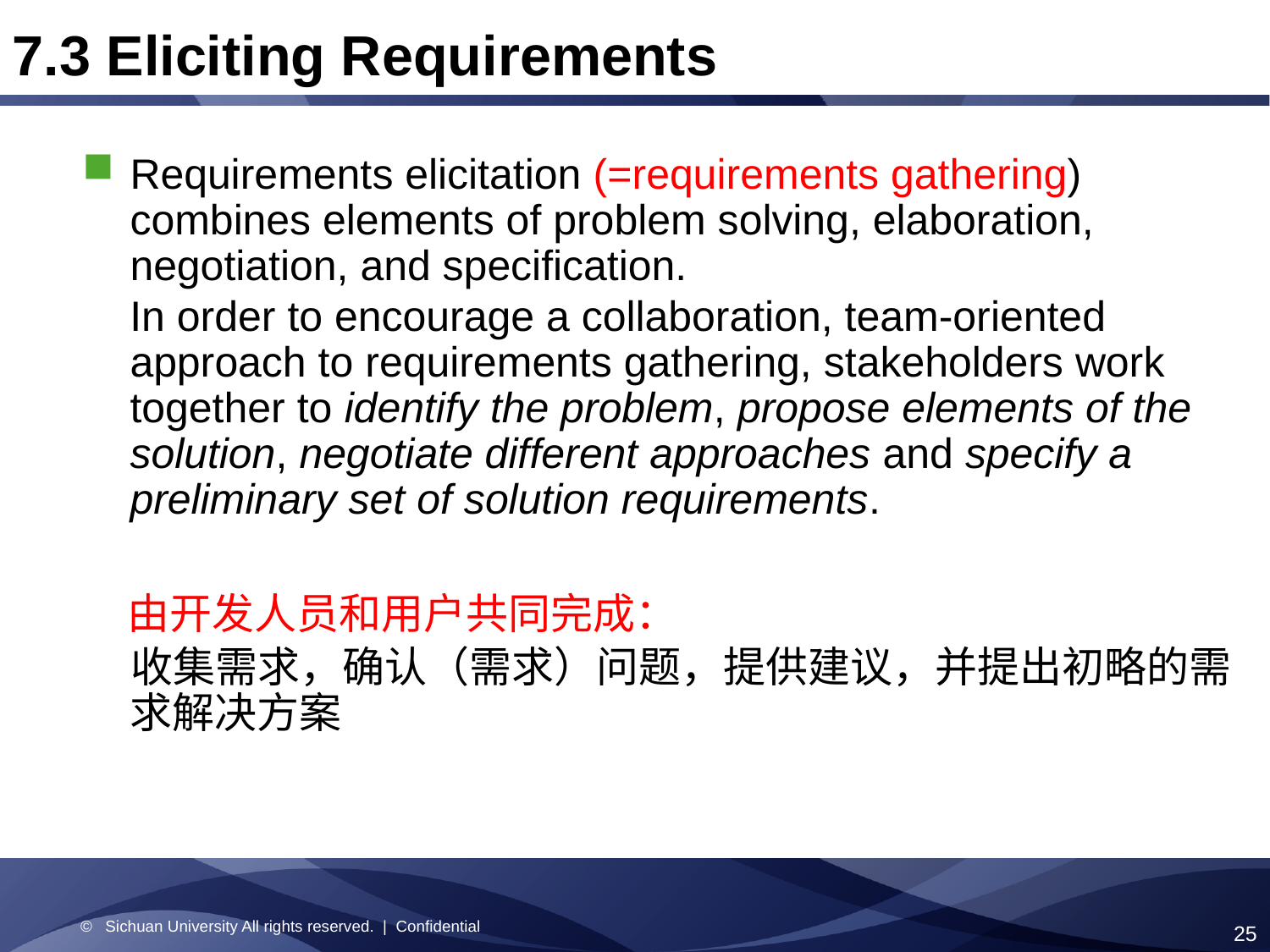

7.3 Eliciting Requirements
Requirements elicitation (=requirements gathering) combines elements of problem solving, elaboration, negotiation, and specification.
    In order to encourage a collaboration, team-oriented approach to requirements gathering, stakeholders work together to identify the problem, propose elements of the solution, negotiate different approaches and specify a preliminary set of solution requirements.

   由开发人员和用户共同完成：
    收集需求，确认（需求）问题，提供建议，并提出初略的需求解决方案
©   Sichuan University All rights reserved.  |  Confidential
25